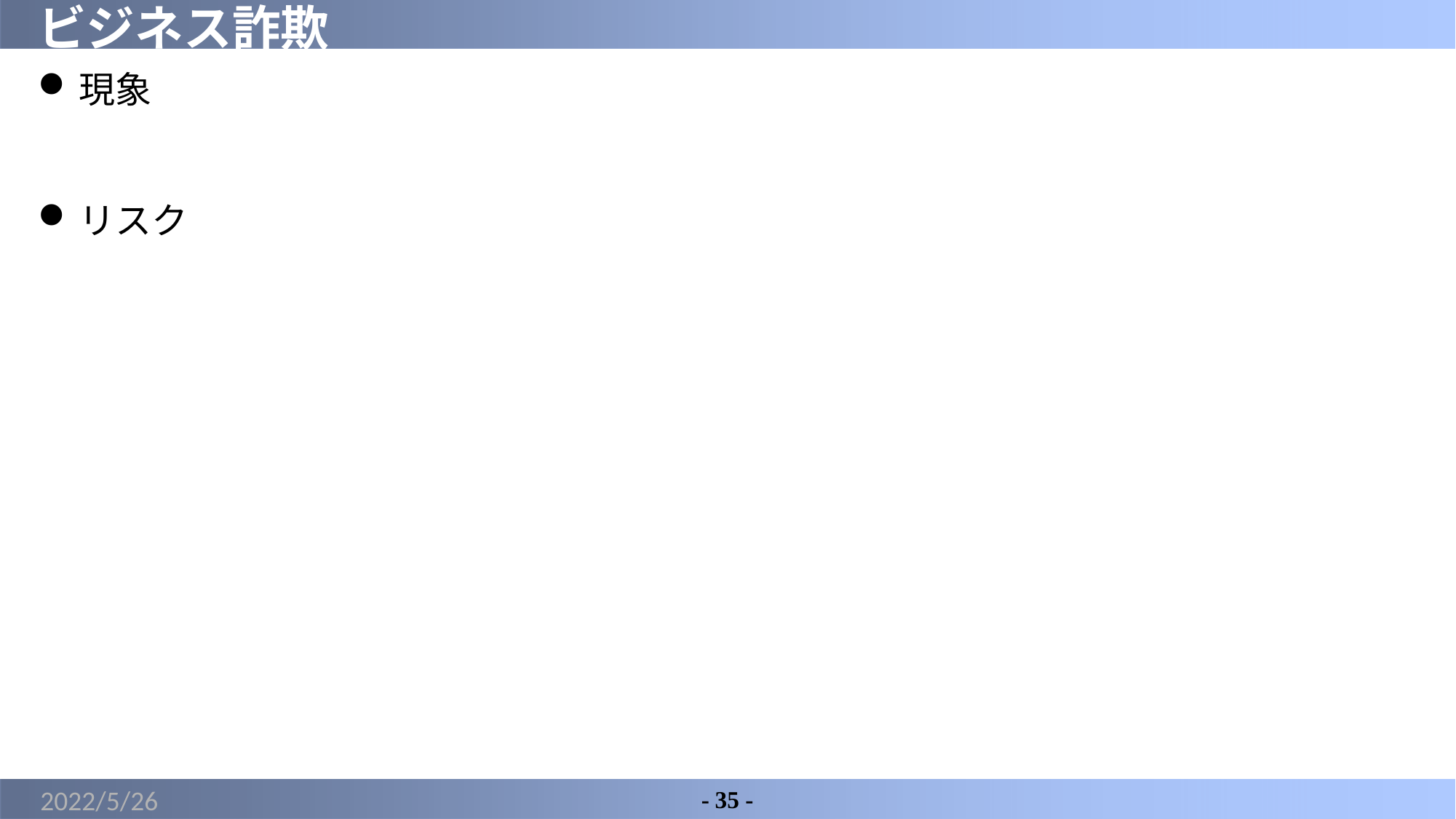

# ビジネス詐欺
現象

リスク

2022/5/26
- 35 -